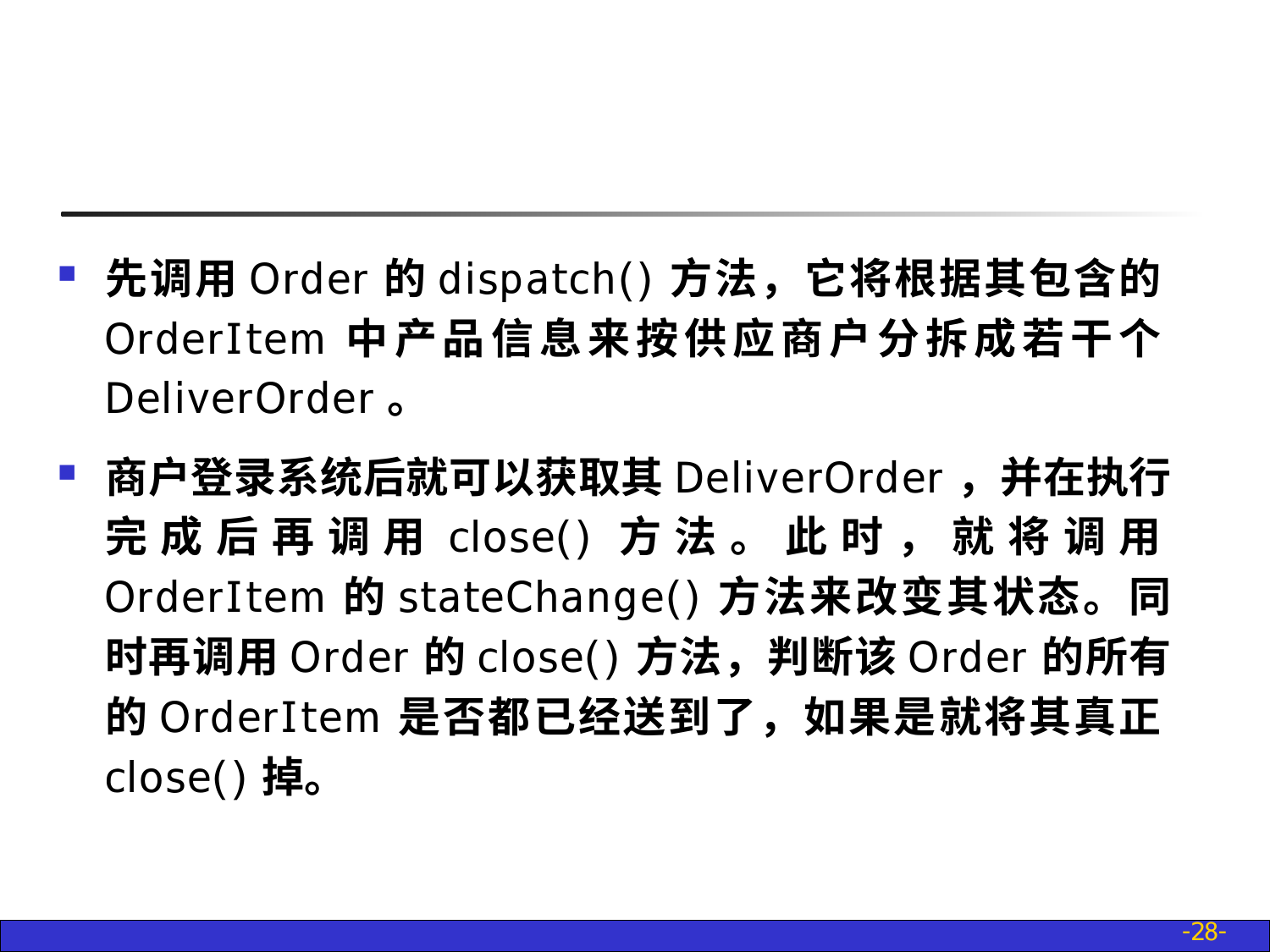

先调用Order的dispatch()方法，它将根据其包含的OrderItem中产品信息来按供应商户分拆成若干个DeliverOrder。
商户登录系统后就可以获取其DeliverOrder，并在执行完成后再调用close()方法。此时，就将调用OrderItem的stateChange()方法来改变其状态。同时再调用Order的close()方法，判断该Order的所有的OrderItem是否都已经送到了，如果是就将其真正close()掉。

-28-